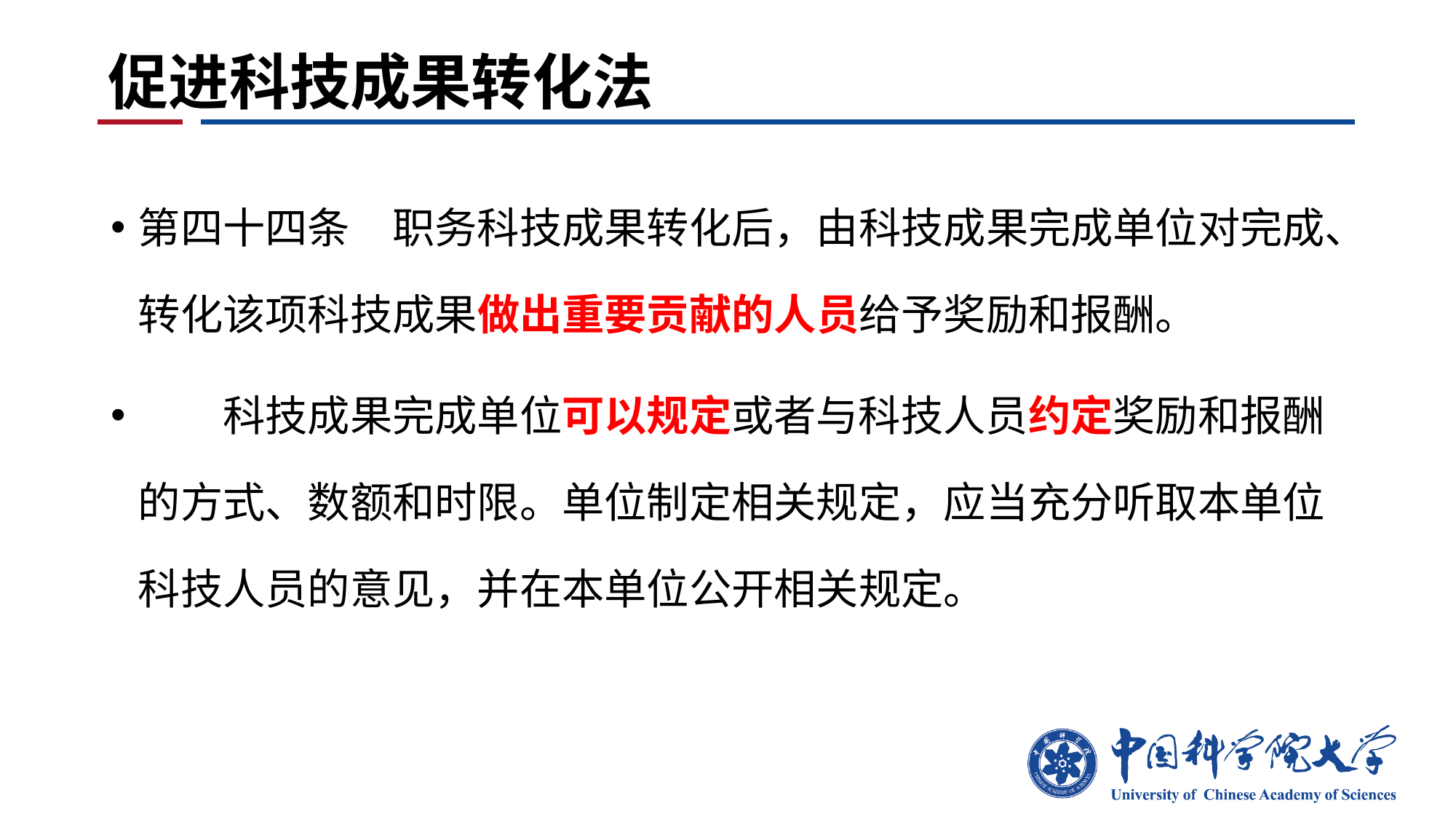

# 促进科技成果转化法
第四十四条　职务科技成果转化后，由科技成果完成单位对完成、转化该项科技成果做出重要贡献的人员给予奖励和报酬。
　　科技成果完成单位可以规定或者与科技人员约定奖励和报酬的方式、数额和时限。单位制定相关规定，应当充分听取本单位科技人员的意见，并在本单位公开相关规定。